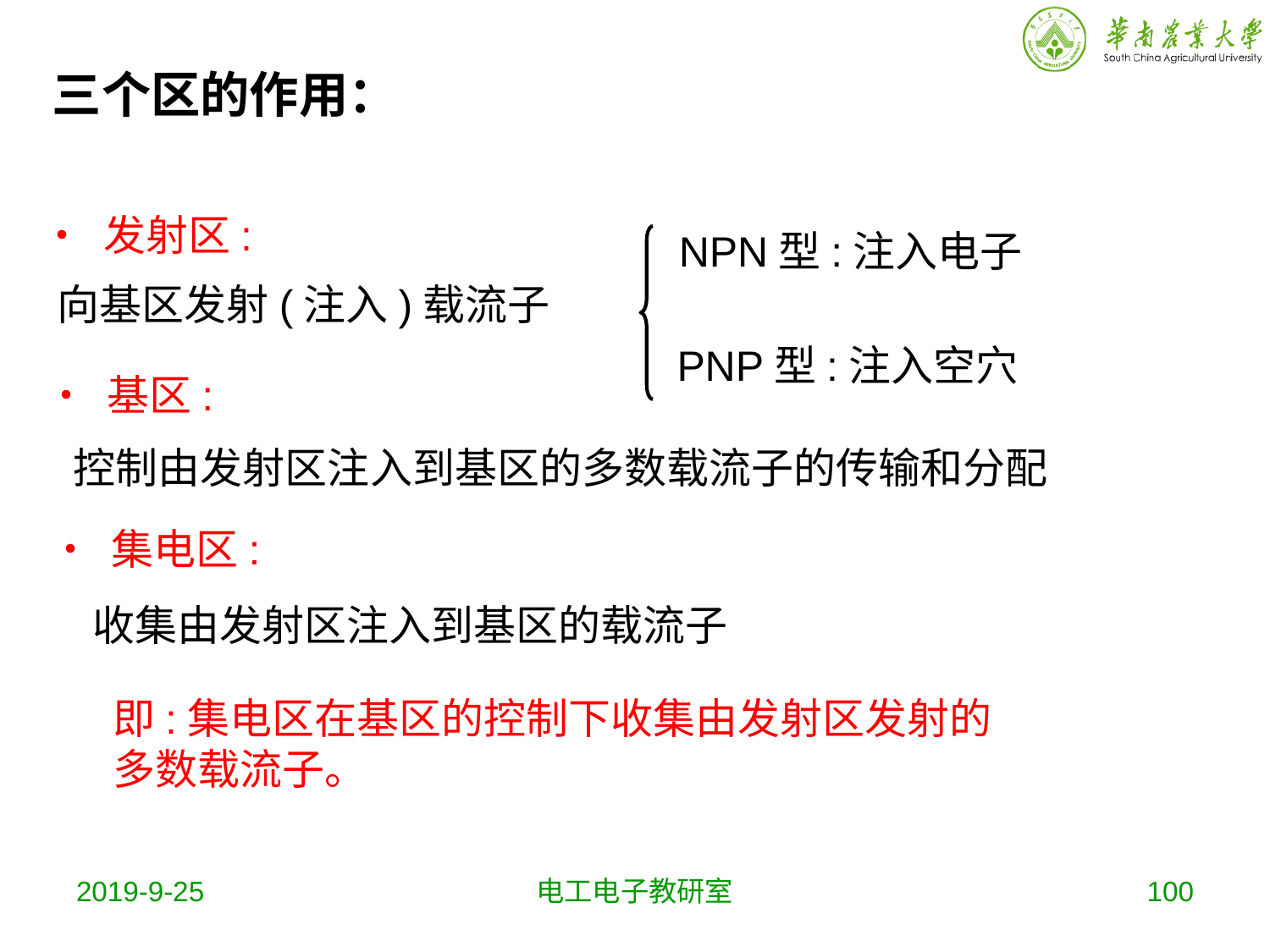

三个区的作用：
• 发射区:
NPN型:注入电子

PNP型:注入空穴
向基区发射(注入)载流子
• 基区:
控制由发射区注入到基区的多数载流子的传输和分配
• 集电区:
收集由发射区注入到基区的载流子
即:集电区在基区的控制下收集由发射区发射的多数载流子。
2019-9-25
电工电子教研室
100